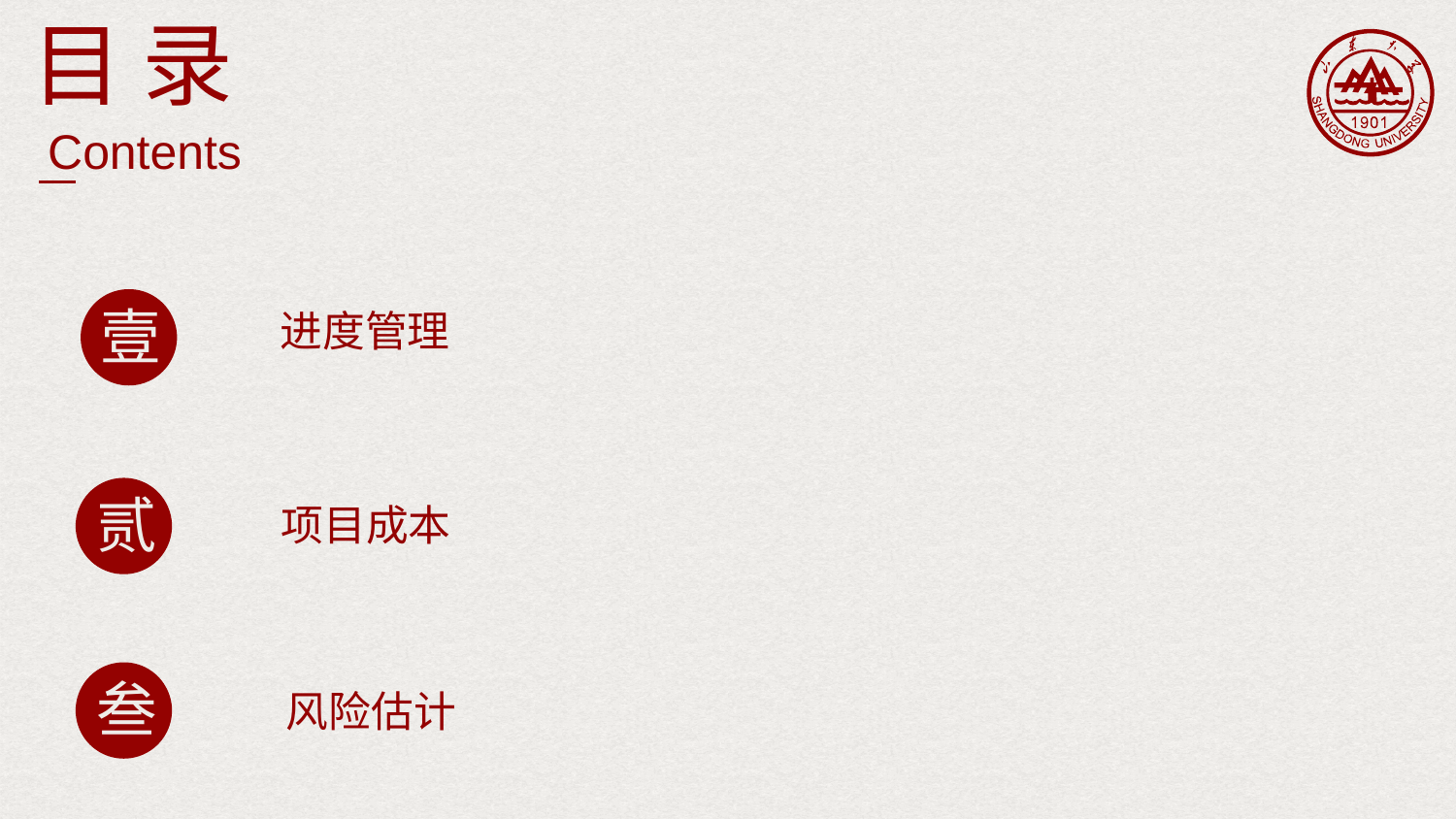

目 录
Contents

壹
进度管理

贰
   项目成本

叁
    风险估计